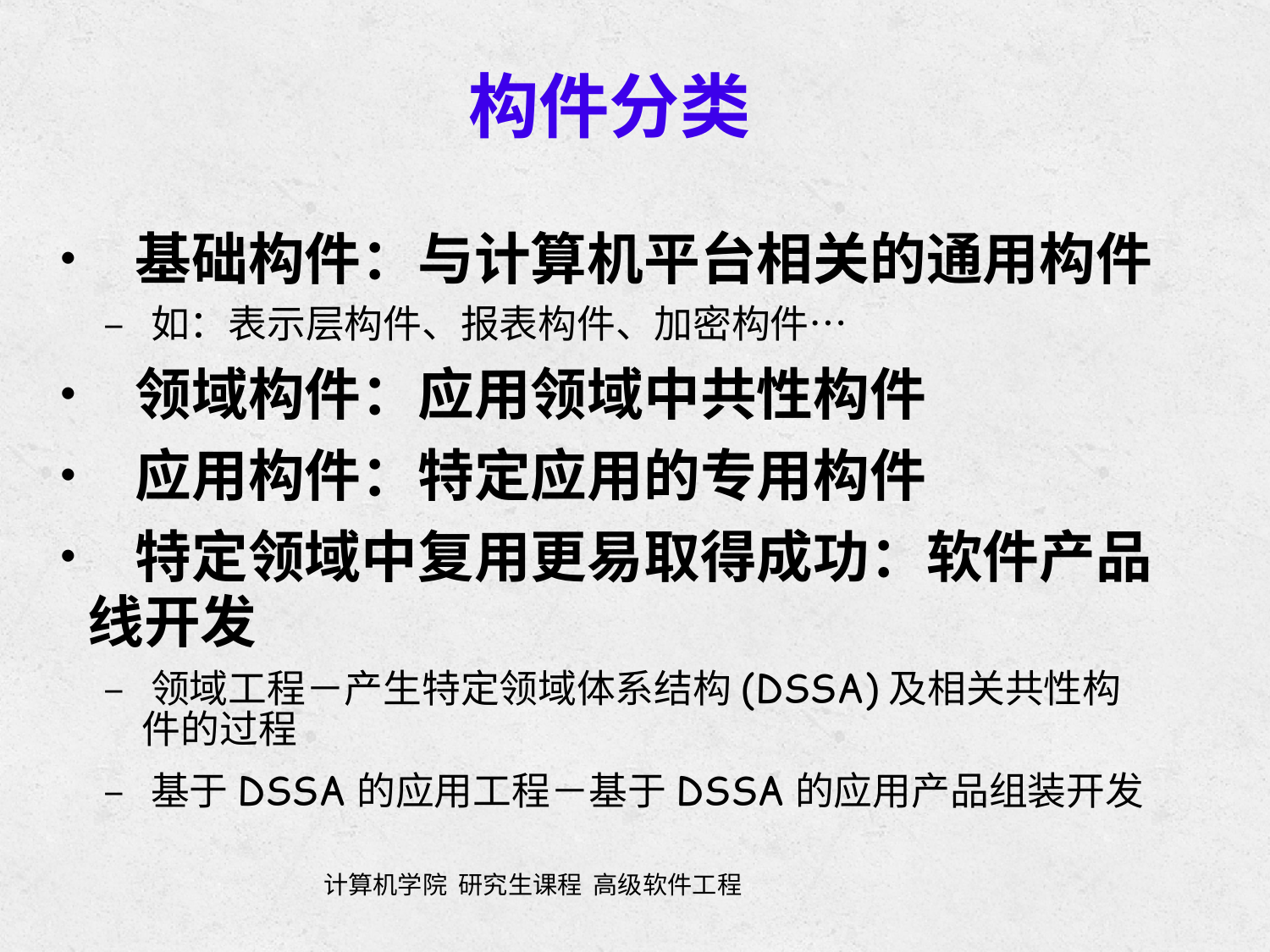

构件分类

•  基础构件：与计算机平台相关的通用构件
		–  如：表示层构件、报表构件、加密构件…
•  领域构件：应用领域中共性构件
•  应用构件：特定应用的专用构件
•  特定领域中复用更易取得成功：软件产品
	线开发
		–  领域工程－产生特定领域体系结构(DSSA)及相关共性构
			件的过程
		–  基于DSSA的应用工程－基于DSSA的应用产品组装开发
计算机学院  研究生课程  高级软件工程